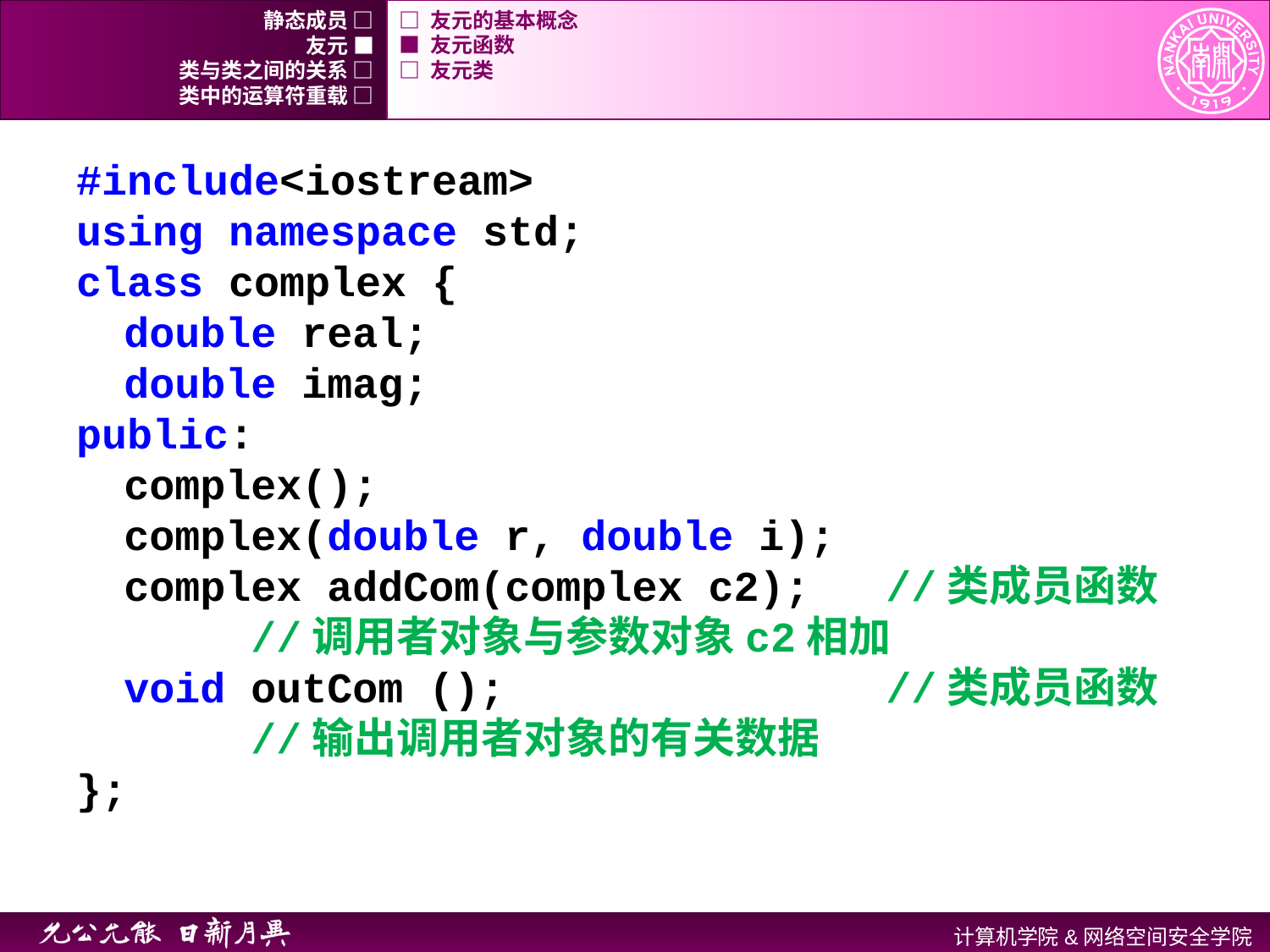

静态成员 □
□ 友元的基本概念
友元 ■
■ 友元函数
类与类之间的关系 □
□ 友元类
类中的运算符重载 □

#include<iostream>
using namespace std;
class complex {
	double real;
	double imag;
public:
	complex();
	complex(double r, double i);
	complex addCom(complex c2); 	//类成员函数
		//调用者对象与参数对象c2相加
	void outCom (); 			//类成员函数
		//输出调用者对象的有关数据
};